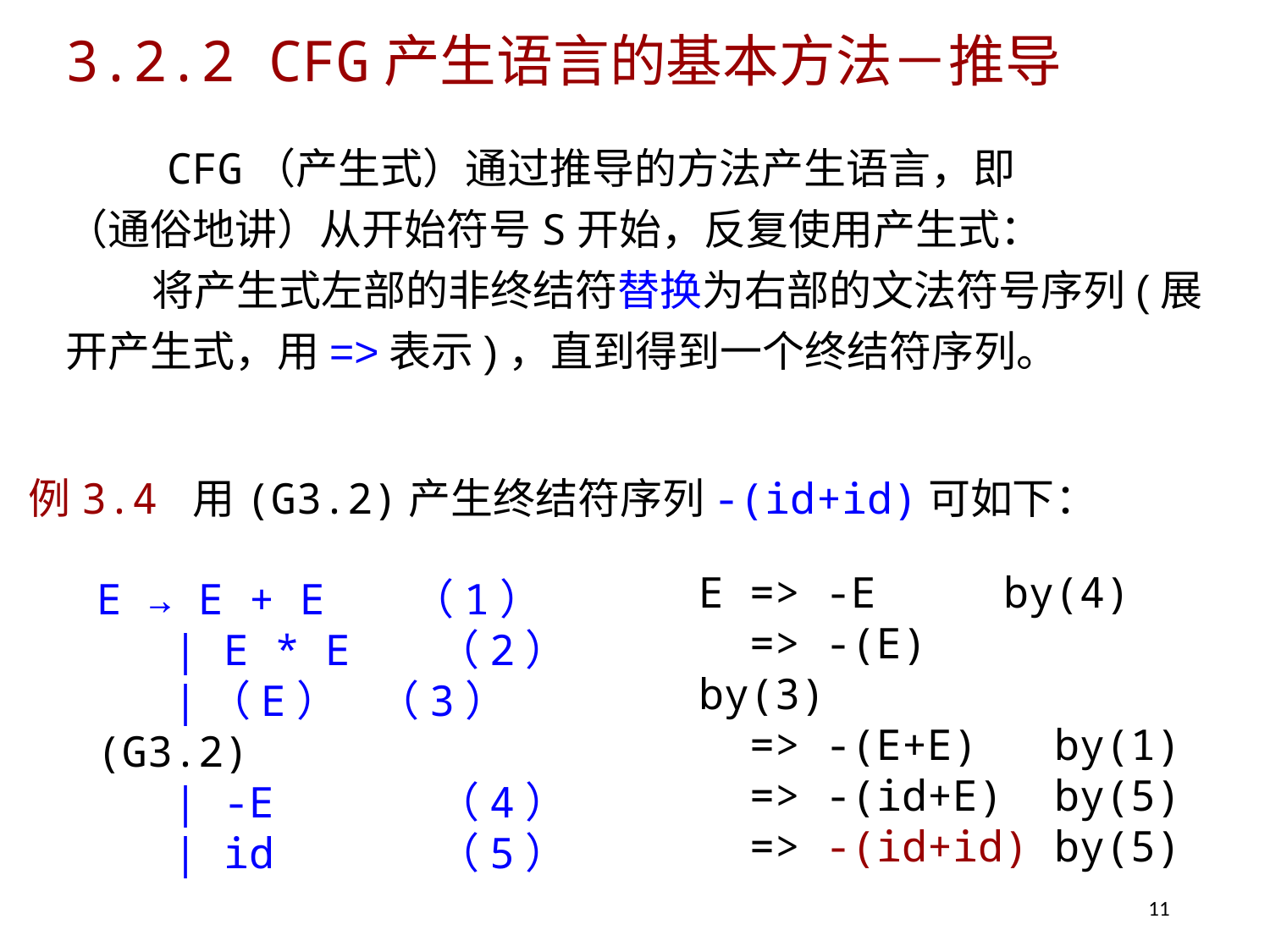

# 3.2.2 CFG产生语言的基本方法－推导
    CFG（产生式）通过推导的方法产生语言，即
（通俗地讲）从开始符号S开始，反复使用产生式：
        将产生式左部的非终结符替换为右部的文法符号序列(展开产生式，用=>表示)，直到得到一个终结符序列。
例3.4 用(G3.2)产生终结符序列-(id+id)可如下：
E => -E	  by(4)
  => -(E) 	  by(3)
  => -(E+E)   by(1)
  => -(id+E)  by(5)
  => -(id+id) by(5)
E → E + E   （1）
   | E * E   （2）
   |（E）    （3）  (G3.2)
   | -E      （4）
   | id      （5）
11